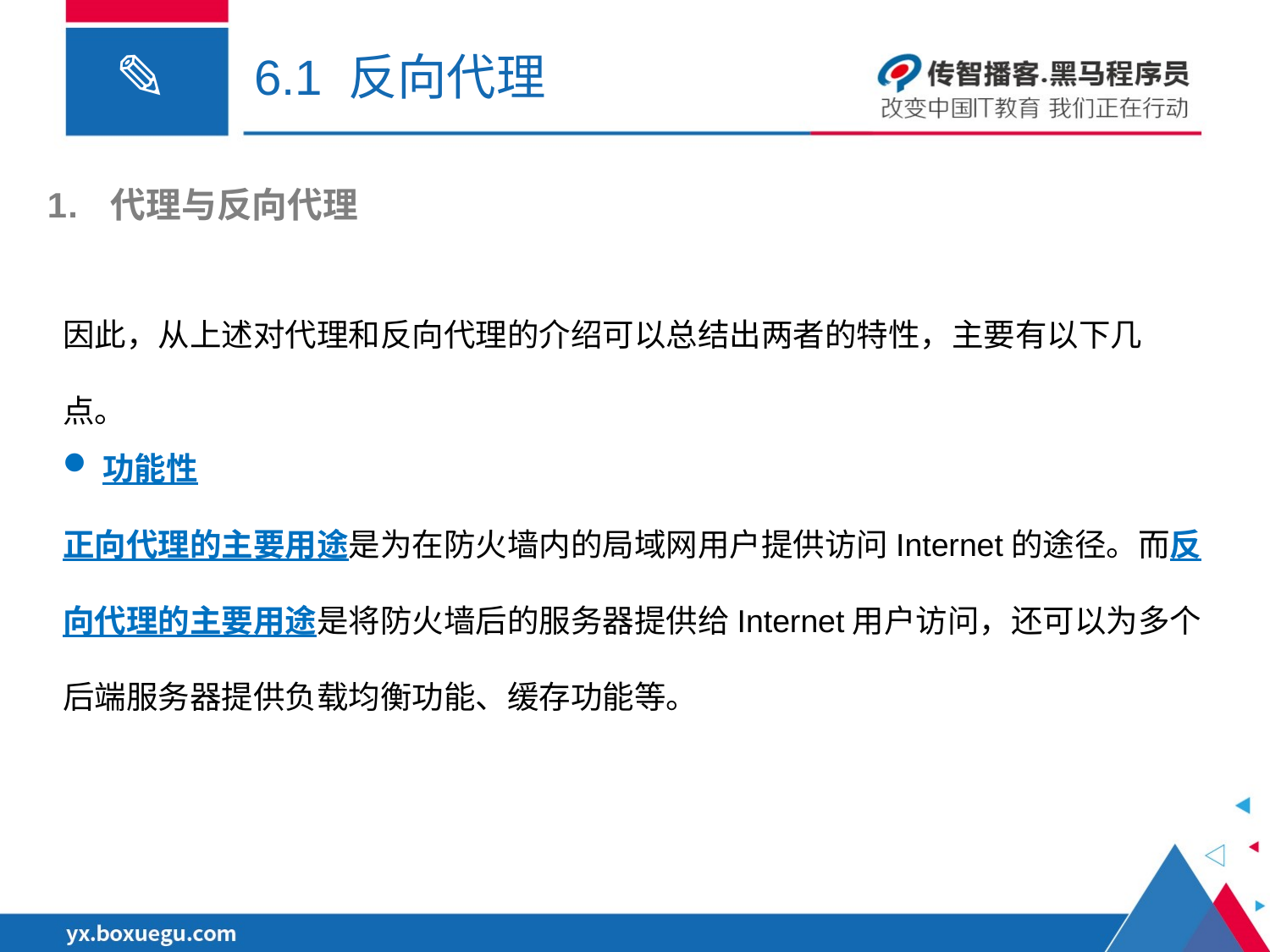

# 6.1 反向代理
代理与反向代理
因此，从上述对代理和反向代理的介绍可以总结出两者的特性，主要有以下几点。
功能性
正向代理的主要用途是为在防火墙内的局域网用户提供访问Internet的途径。而反向代理的主要用途是将防火墙后的服务器提供给Internet用户访问，还可以为多个后端服务器提供负载均衡功能、缓存功能等。